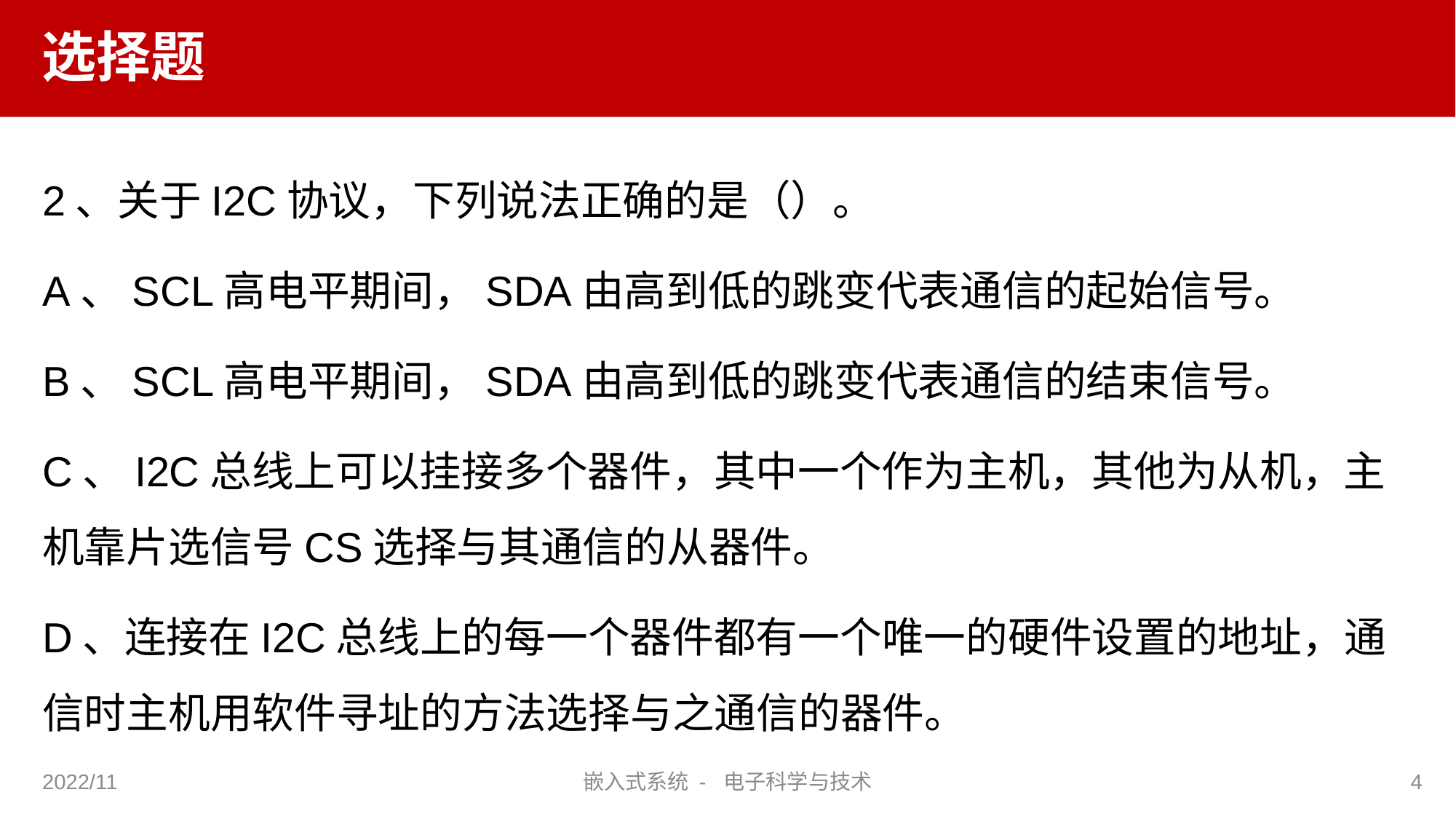

# 选择题
2、关于I2C协议，下列说法正确的是（）。
A、SCL高电平期间，SDA由高到低的跳变代表通信的起始信号。
B、SCL高电平期间，SDA由高到低的跳变代表通信的结束信号。
C、I2C总线上可以挂接多个器件，其中一个作为主机，其他为从机，主机靠片选信号CS选择与其通信的从器件。
D、连接在I2C总线上的每一个器件都有一个唯一的硬件设置的地址，通信时主机用软件寻址的方法选择与之通信的器件。
2022/11
嵌入式系统 -  电子科学与技术
4